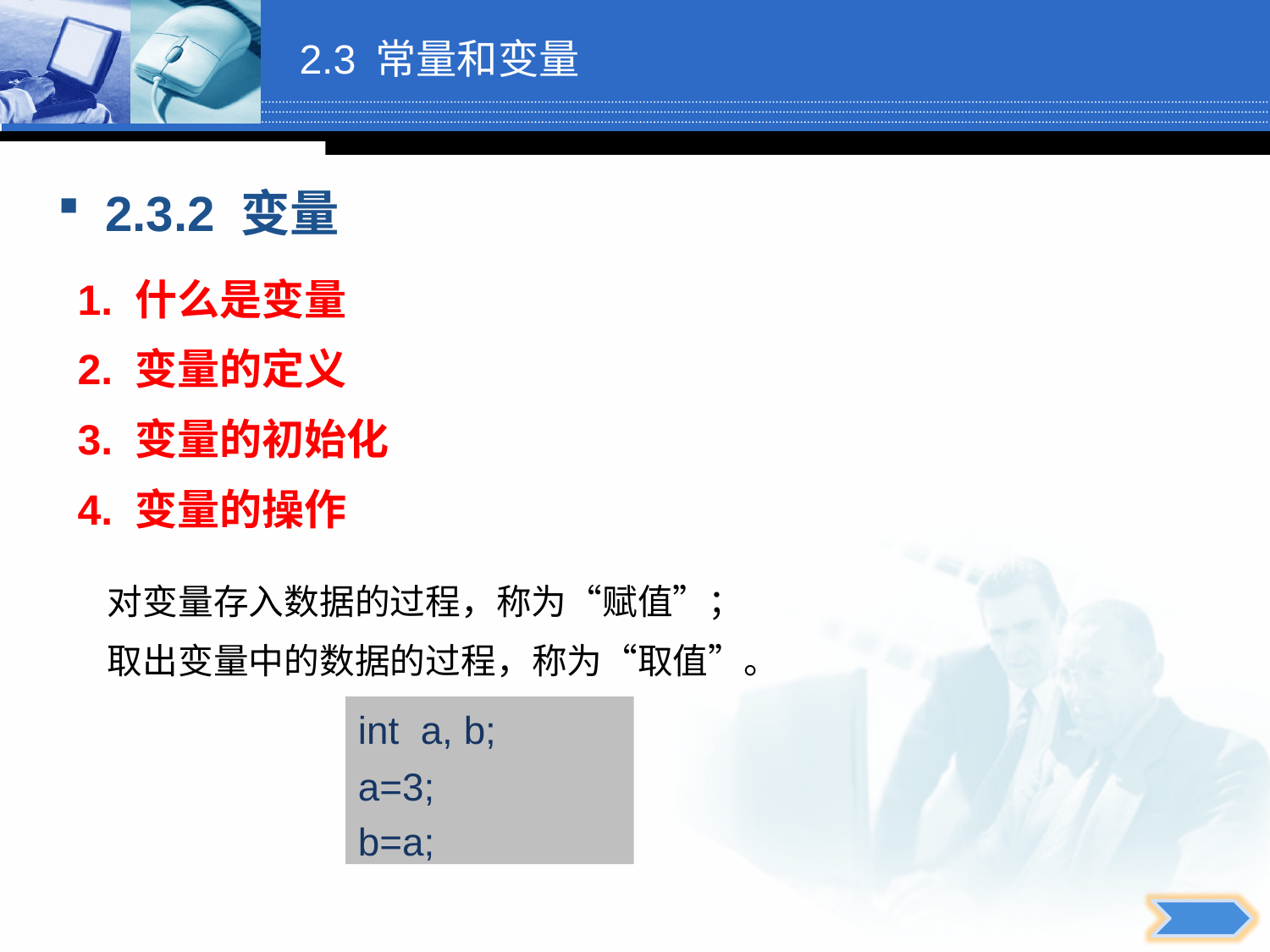

# 2.3 常量和变量
2.3.2 变量
1. 什么是变量
2. 变量的定义
3. 变量的初始化
4. 变量的操作
对变量存入数据的过程，称为“赋值”；
取出变量中的数据的过程，称为“取值”。

int  a, b;
a=3;
b=a;